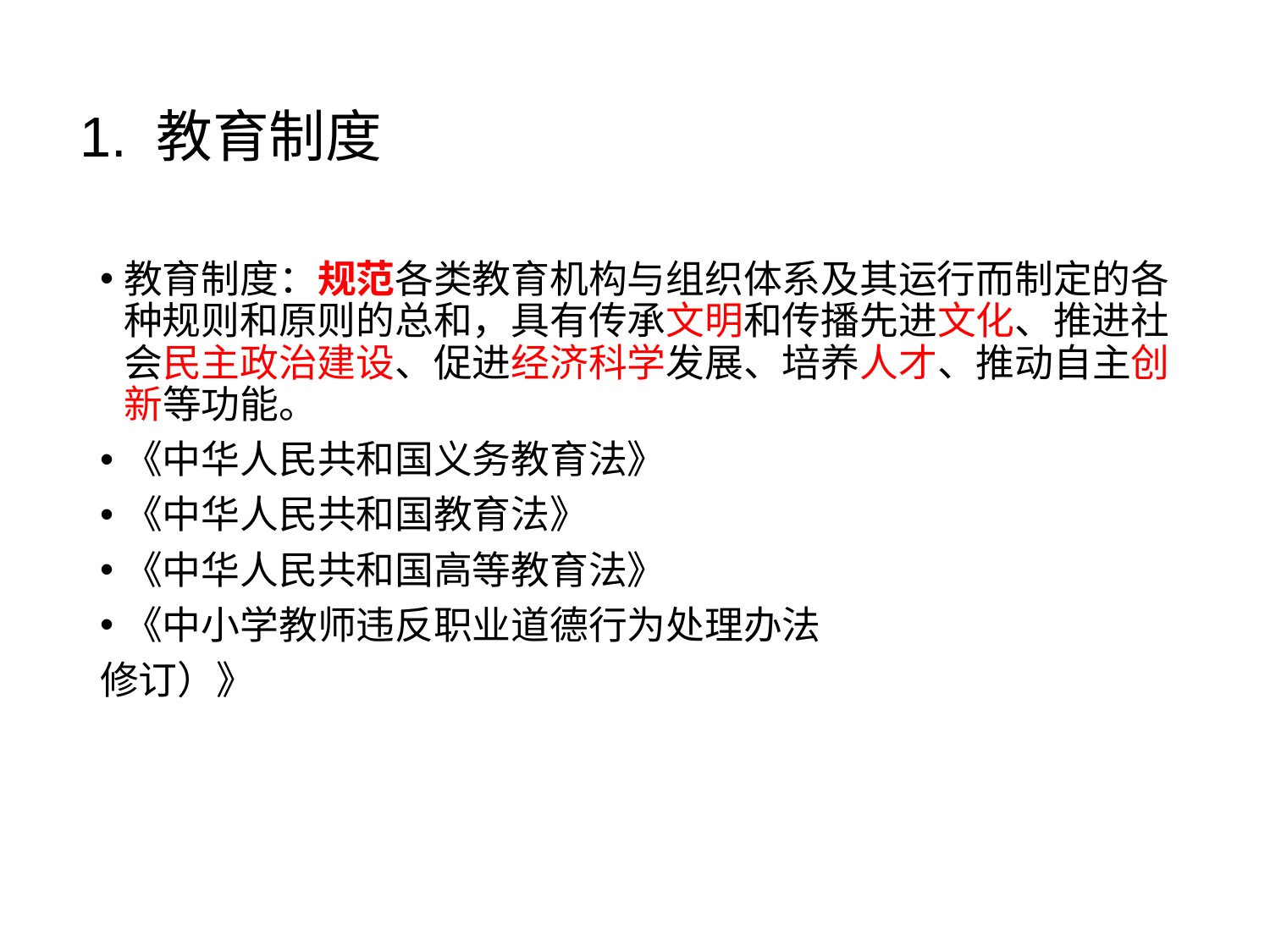

# 1. 教育制度
教育制度：规范各类教育机构与组织体系及其运行而制定的各种规则和原则的总和，具有传承文明和传播先进文化、推进社会民主政治建设、促进经济科学发展、培养人才、推动自主创新等功能。
《中华人民共和国义务教育法》
《中华人民共和国教育法》
《中华人民共和国高等教育法》
《中小学教师违反职业道德行为处理办法
修订）》